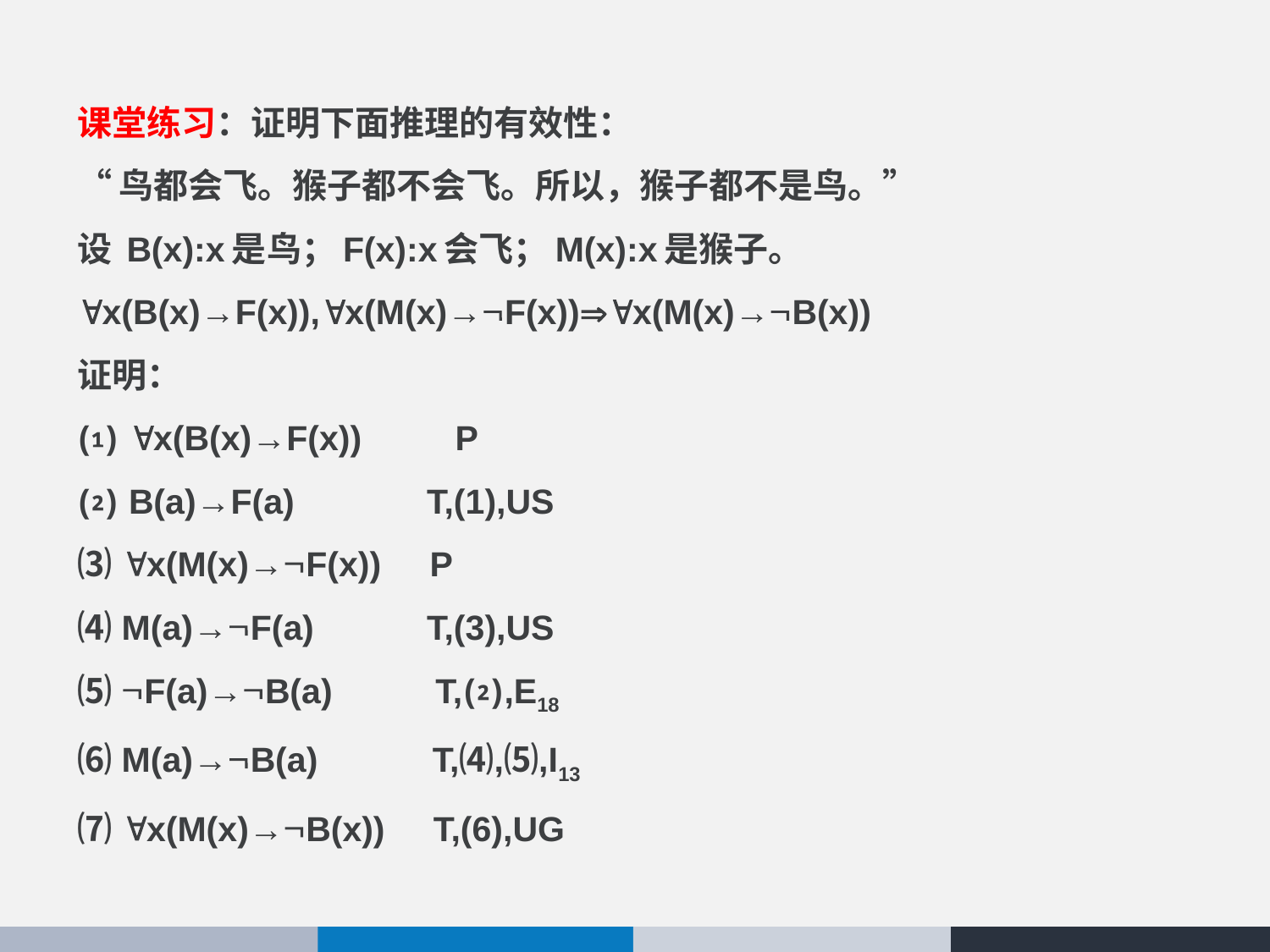

课堂练习：证明下面推理的有效性：
“鸟都会飞。猴子都不会飞。所以，猴子都不是鸟。”
设 B(x):x是鸟；F(x):x会飞；M(x):x是猴子。
∀x(B(x)→F(x)),∀x(M(x)→¬F(x))⇒∀x(M(x)→¬B(x))
证明：
⑴ ∀x(B(x)→F(x))   　  P
⑵ B(a)→F(a)       　  T,(1),US
⑶ ∀x(M(x)→¬F(x))     P
⑷ M(a)→¬F(a)     　  T,(3),US
⑸ ¬F(a)→¬B(a)    　  T,⑵,E18
⑹ M(a)→¬B(a)      　 T,⑷,⑸,I13
⑺ ∀x(M(x)→¬B(x))     T,(6),UG